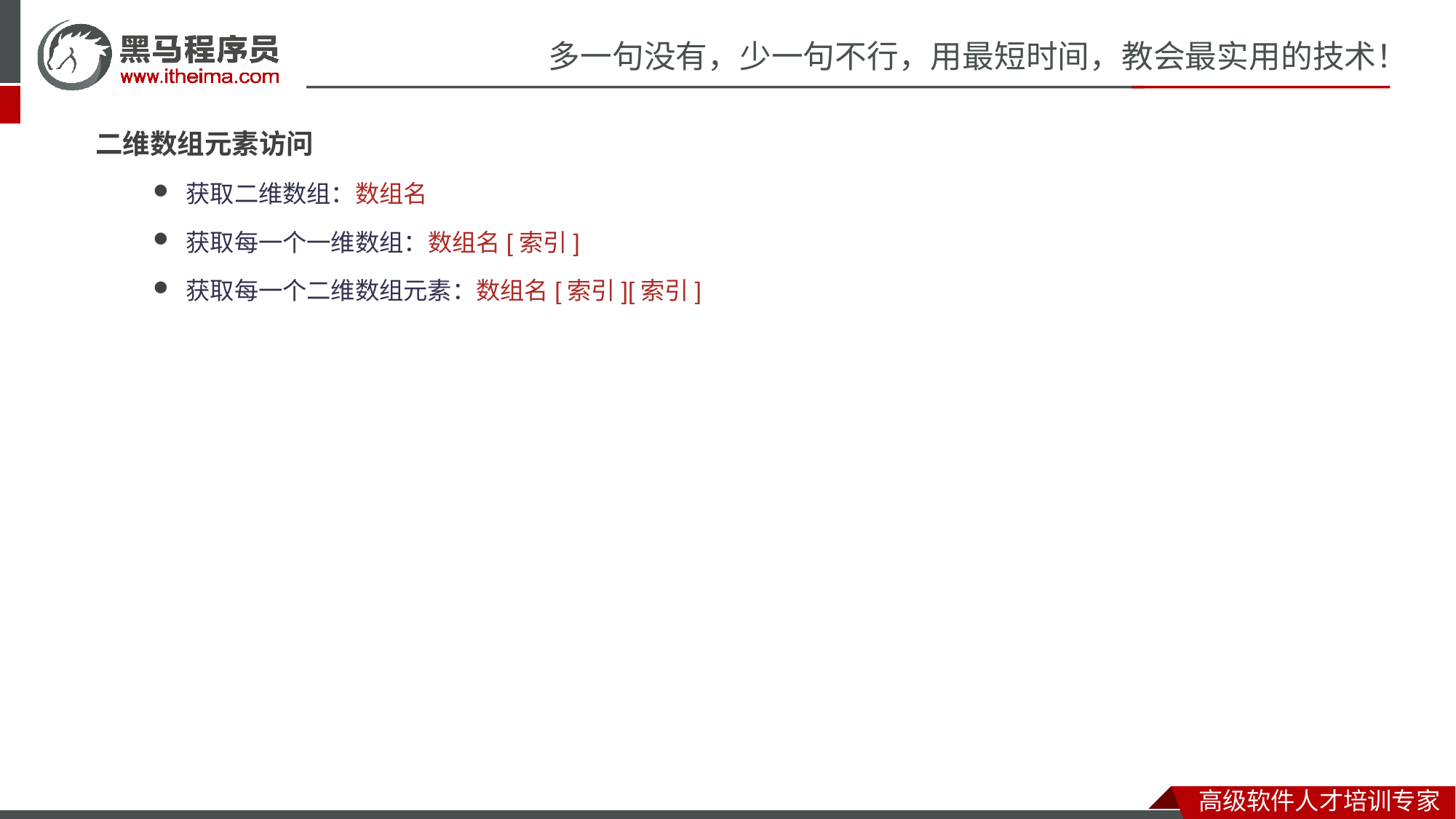

二维数组元素访问
获取二维数组：数组名
获取每一个一维数组：数组名[索引]
获取每一个二维数组元素：数组名[索引][索引]